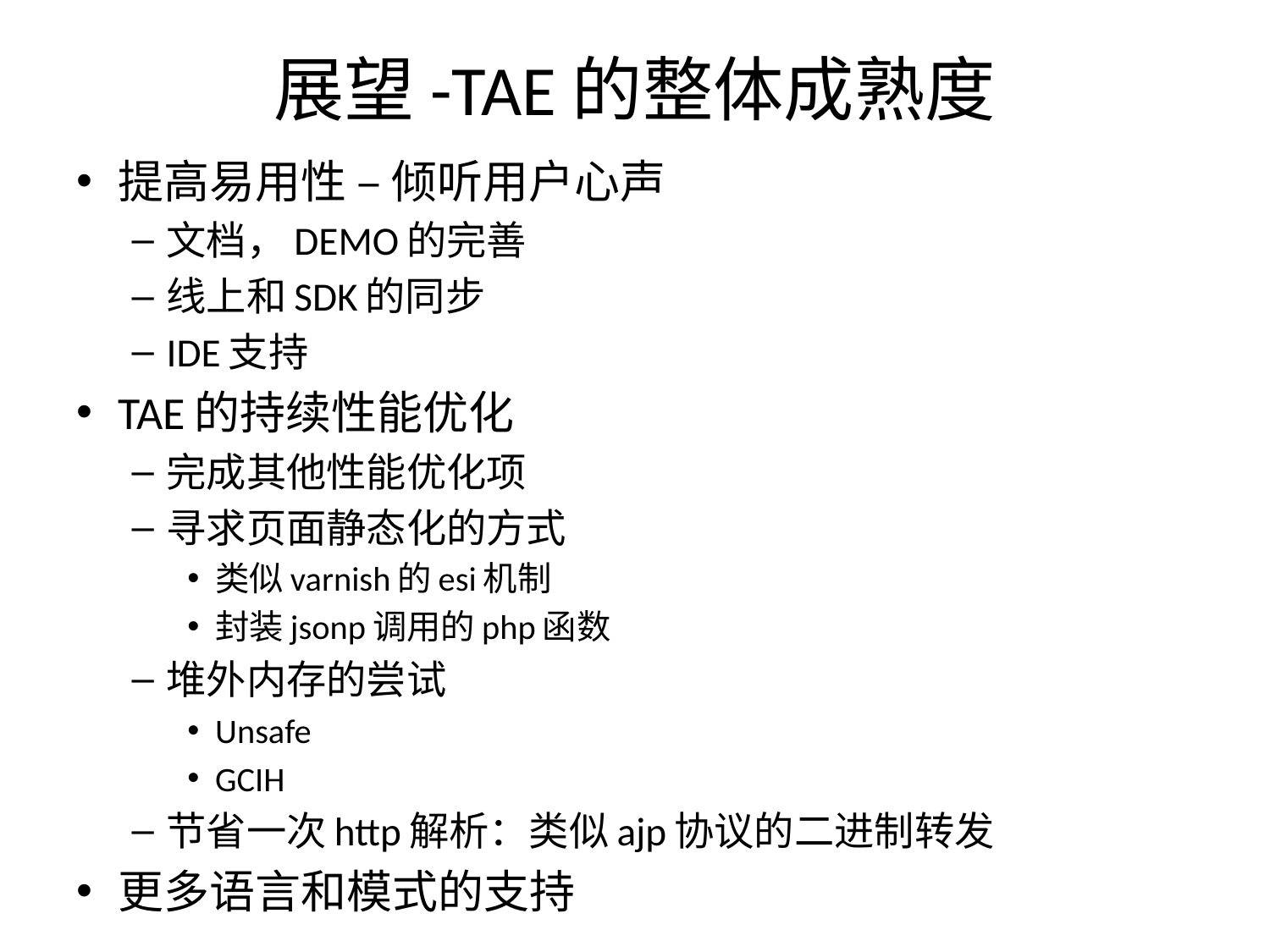

# 展望-TAE的整体成熟度
提高易用性 – 倾听用户心声
文档，DEMO的完善
线上和SDK的同步
IDE支持
TAE的持续性能优化
完成其他性能优化项
寻求页面静态化的方式
类似varnish的esi机制
封装jsonp调用的php函数
堆外内存的尝试
Unsafe
GCIH
节省一次http解析：类似ajp协议的二进制转发
更多语言和模式的支持